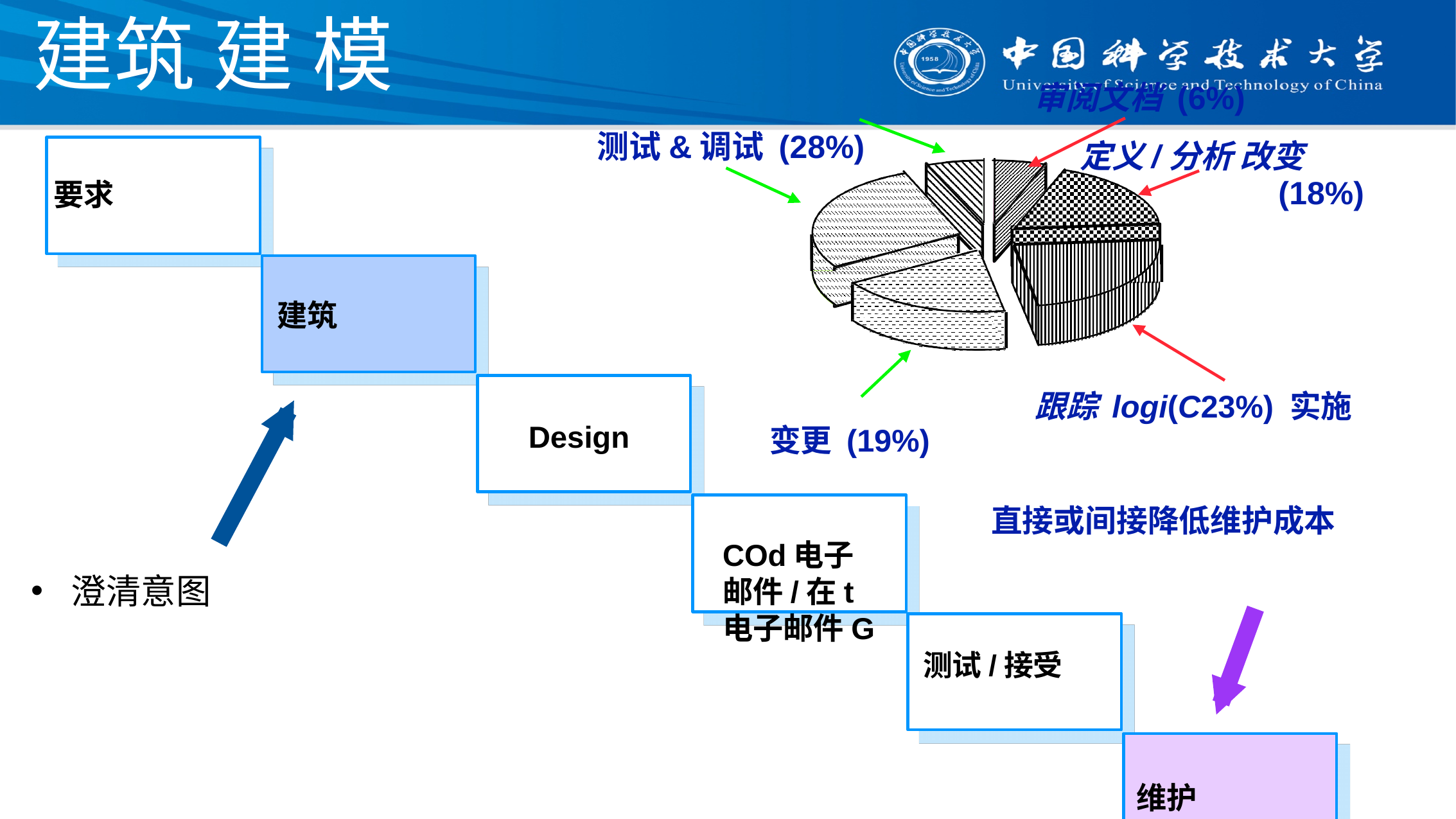

# 建筑 建 模
审阅文档 (6%)

测试&调试 (28%)

定义/分析 改变
(18%)

要求

建筑

跟踪 logi(C23%) 实施变更 (19%)

Design

直接或间接降低维护成本

COd电子邮件/在t电子邮件G
澄清意图

测试/接受

维护
5